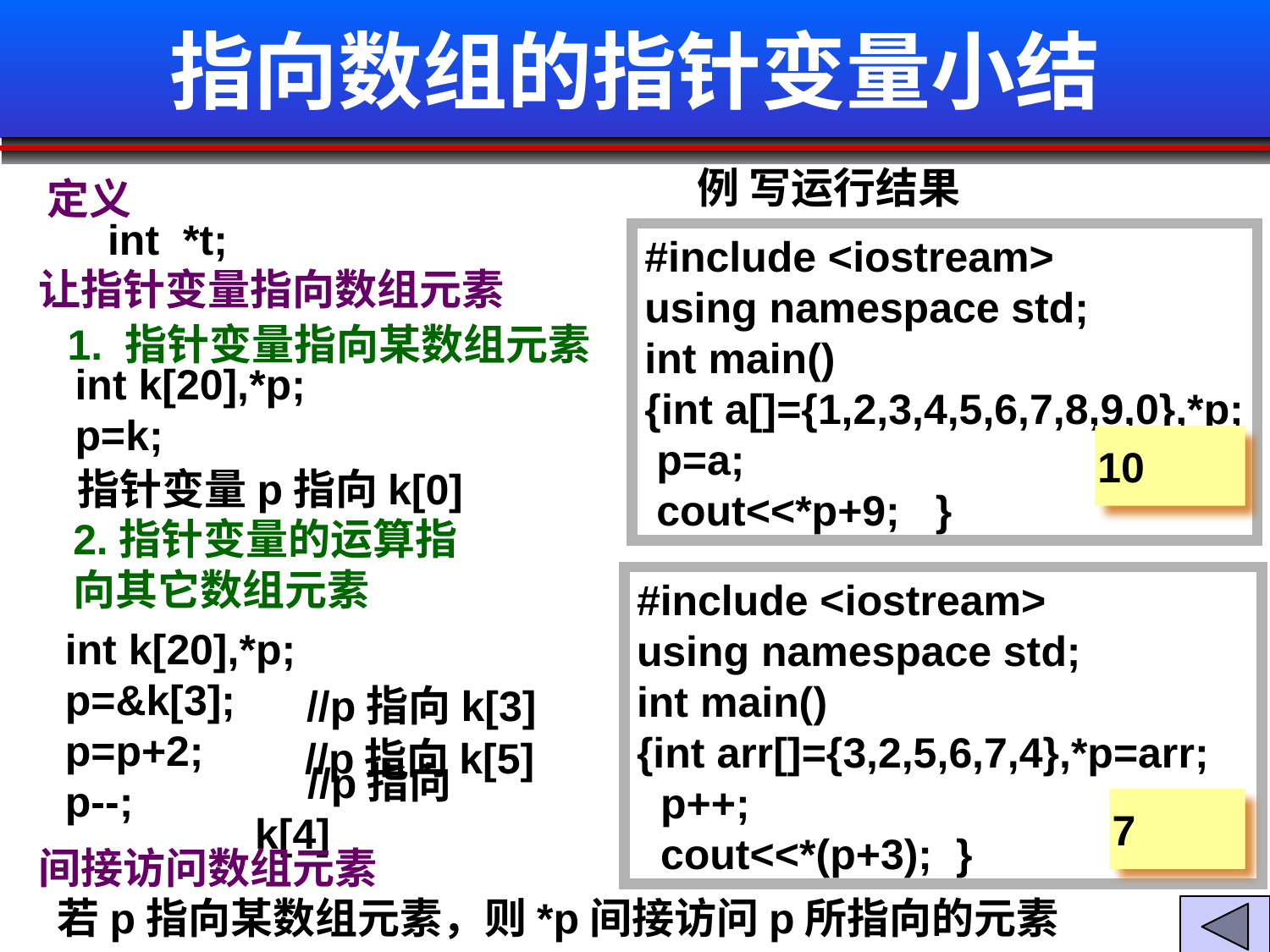

# 指向数组的指针变量小结

　例 写运行结果

定义
int  *t;
#include <iostream>
using namespace std;
int main()
{int a[]={1,2,3,4,5,6,7,8,9,0},*p;
 p=a;
 cout<<*p+9;   }
让指针变量指向数组元素
1. 指针变量指向某数组元素
int k[20],*p;
p=k;
10
指针变量p指向k[0]
2.指针变量的运算指向其它数组元素
#include <iostream>
using namespace std;
int main()
{int arr[]={3,2,5,6,7,4},*p=arr;
  p++;
  cout<<*(p+3);  }
int k[20],*p;
p=&k[3];
p=p+2;
p--;
 //p指向k[3]
//p指向k[5]
　//p指向k[4]
7
间接访问数组元素
　若p指向某数组元素，则*p间接访问p所指向的元素